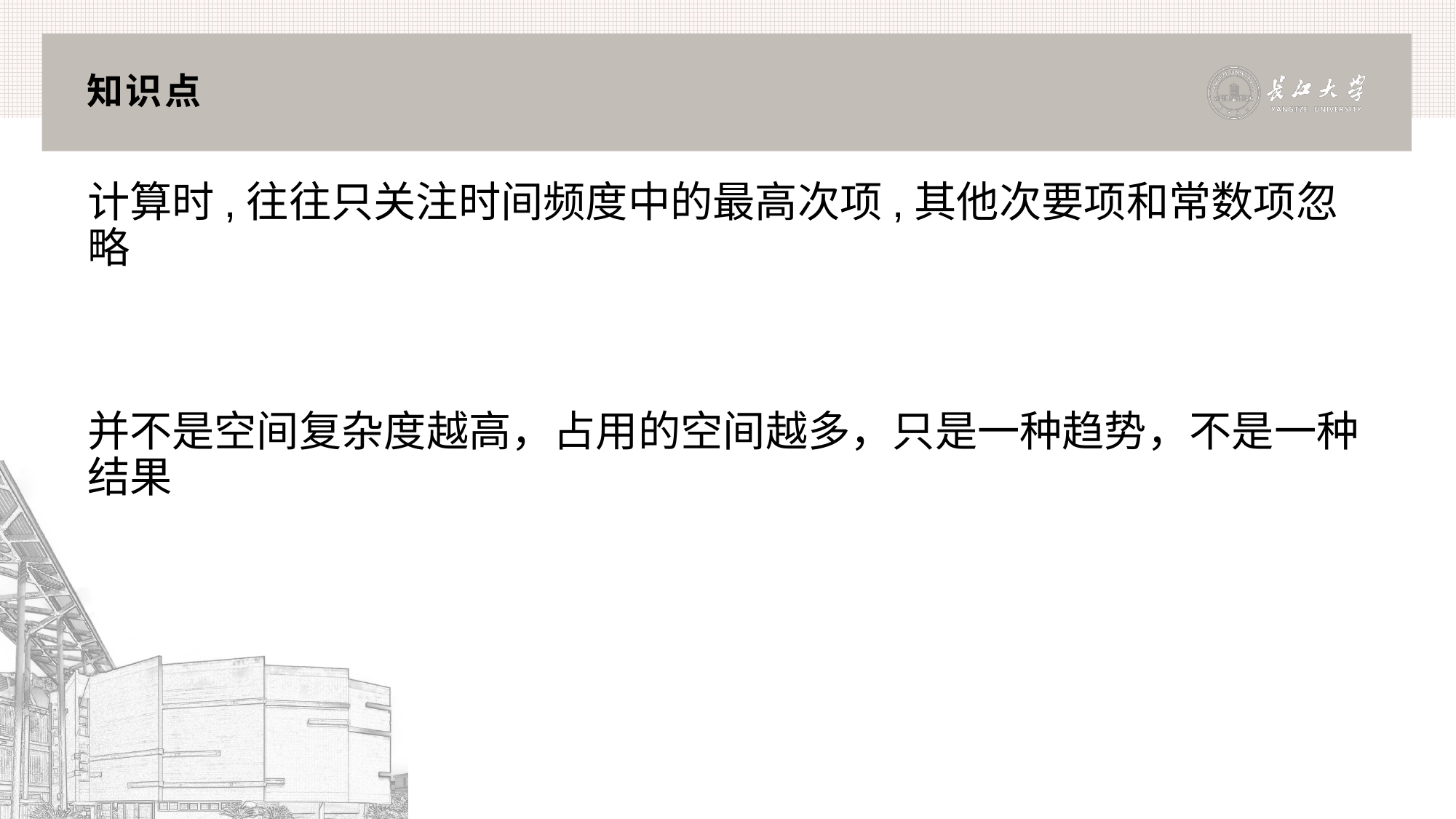

# 知识点
计算时,往往只关注时间频度中的最高次项,其他次要项和常数项忽略

并不是空间复杂度越高，占用的空间越多，只是一种趋势，不是一种结果